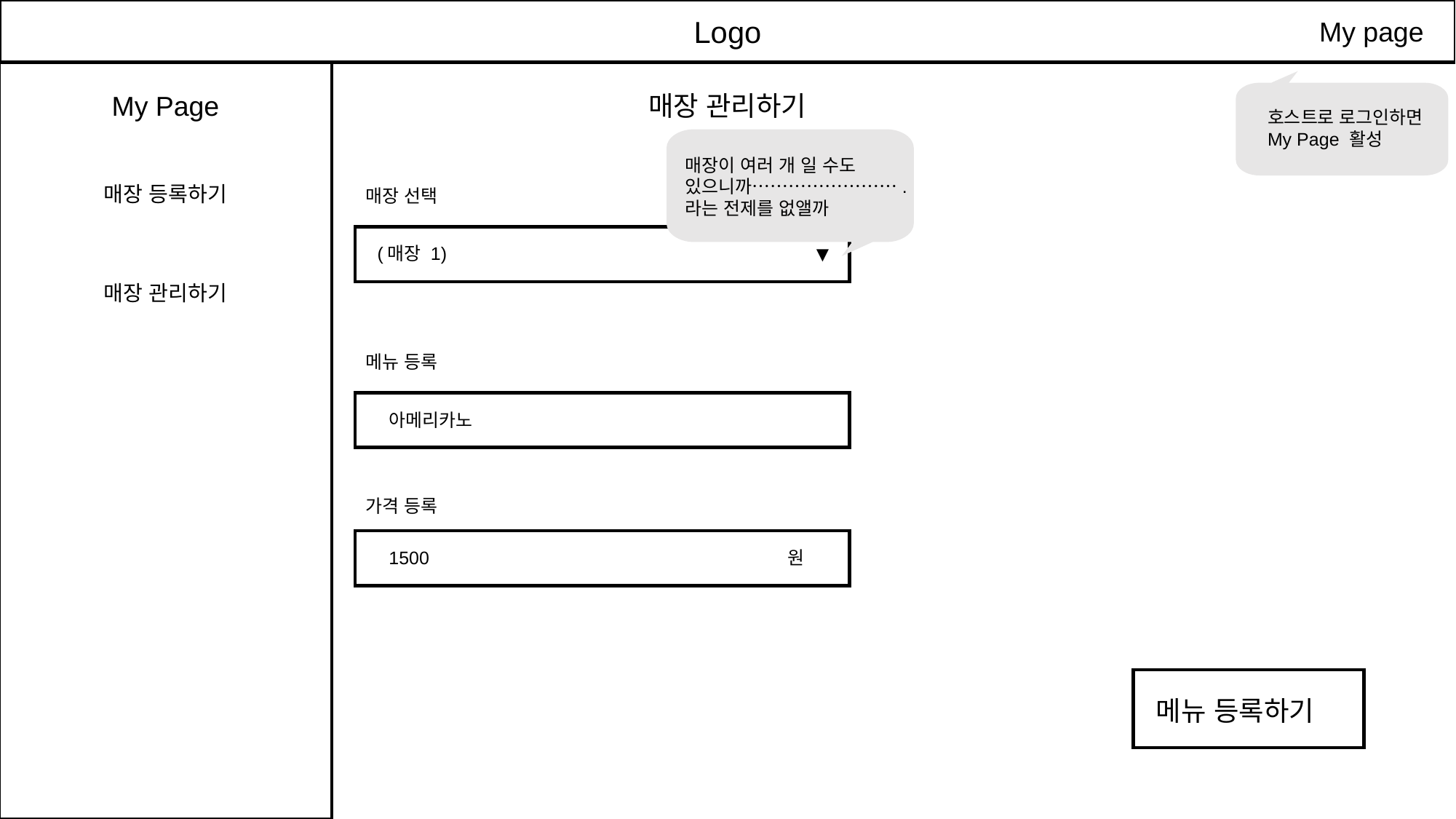

Logo
My page

호스트로 로그인하면
My Page 활성
My Page
매장 관리하기

매장이 여러 개 일 수도
있으니까…………………….
라는 전제를 없앨까
매장 등록하기
매장 선택

▼
(매장 1)
매장 관리하기
메뉴 등록

아메리카노
가격 등록

1500
원

메뉴 등록하기